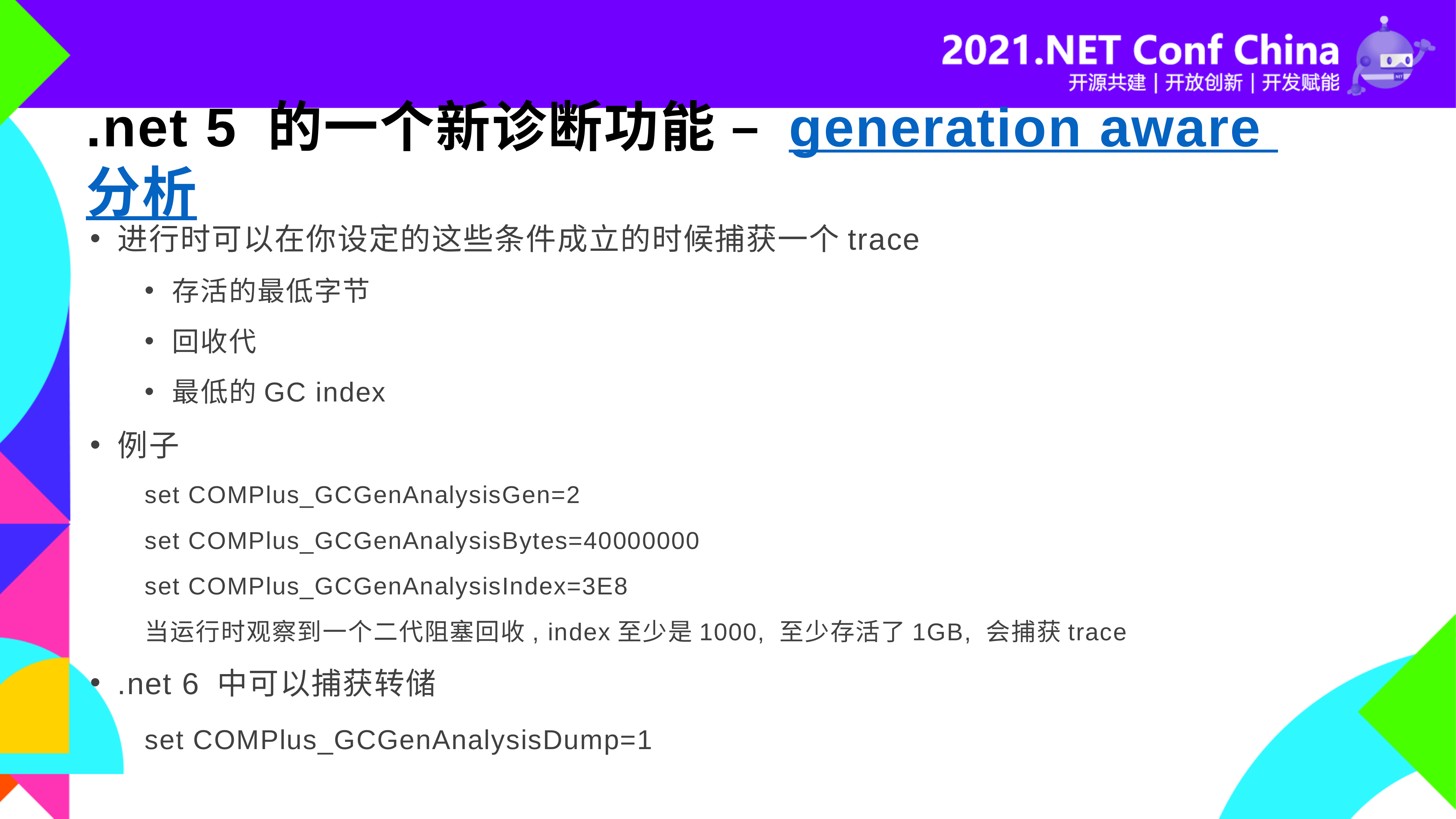

# .net 5 的一个新诊断功能 – generation aware 分析
进行时可以在你设定的这些条件成立的时候捕获一个trace
存活的最低字节
回收代
最低的GC index
例子
set COMPlus_GCGenAnalysisGen=2
set COMPlus_GCGenAnalysisBytes=40000000
set COMPlus_GCGenAnalysisIndex=3E8
当运行时观察到一个二代阻塞回收, index至少是1000, 至少存活了1GB, 会捕获trace
.net 6 中可以捕获转储
	set COMPlus_GCGenAnalysisDump=1